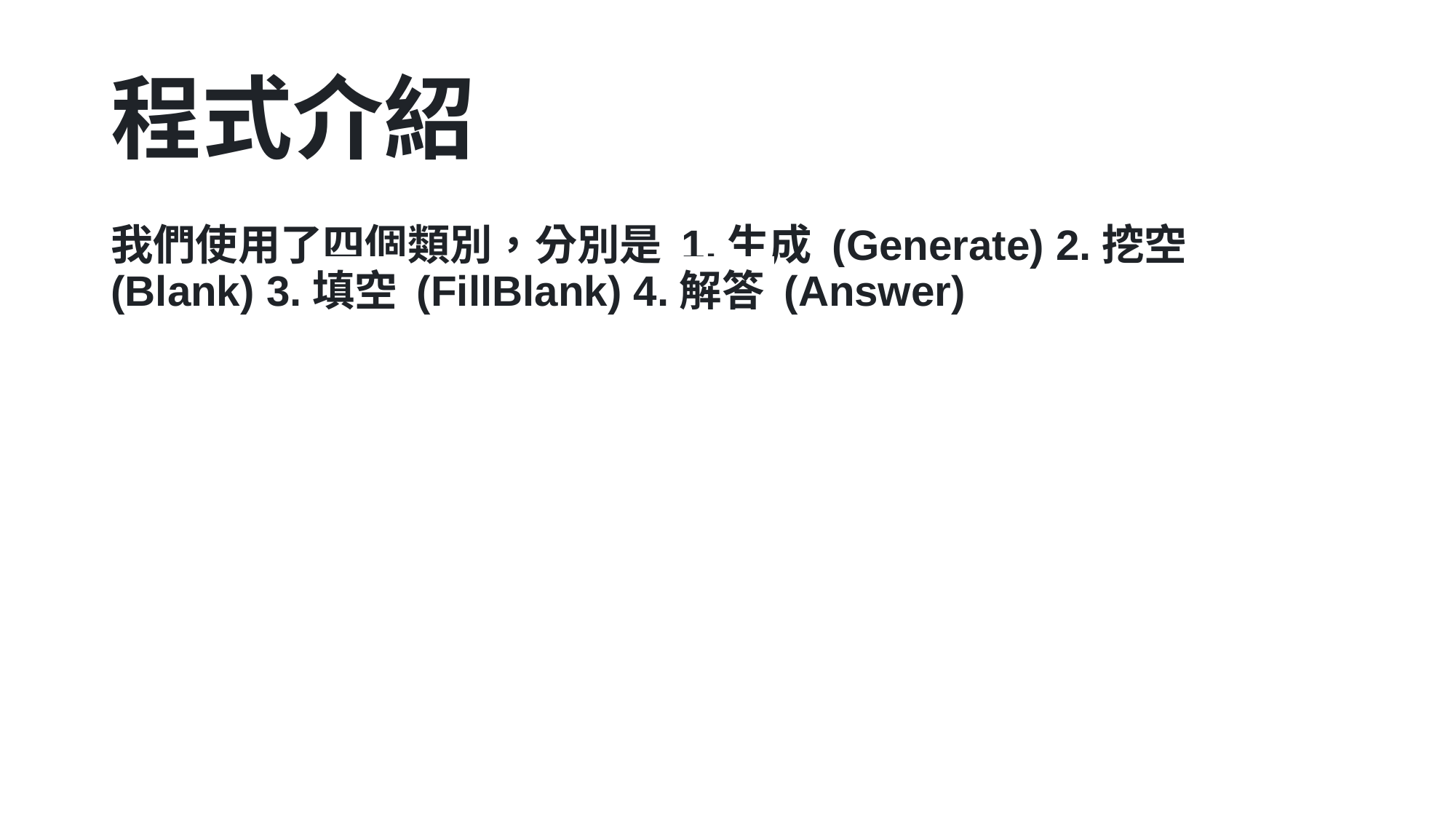

# 程式介紹
我們使用了四個類別，分別是 1.生成 (Generate) 2.挖空 (Blank) 3.填空 (FillBlank) 4.解答 (Answer)